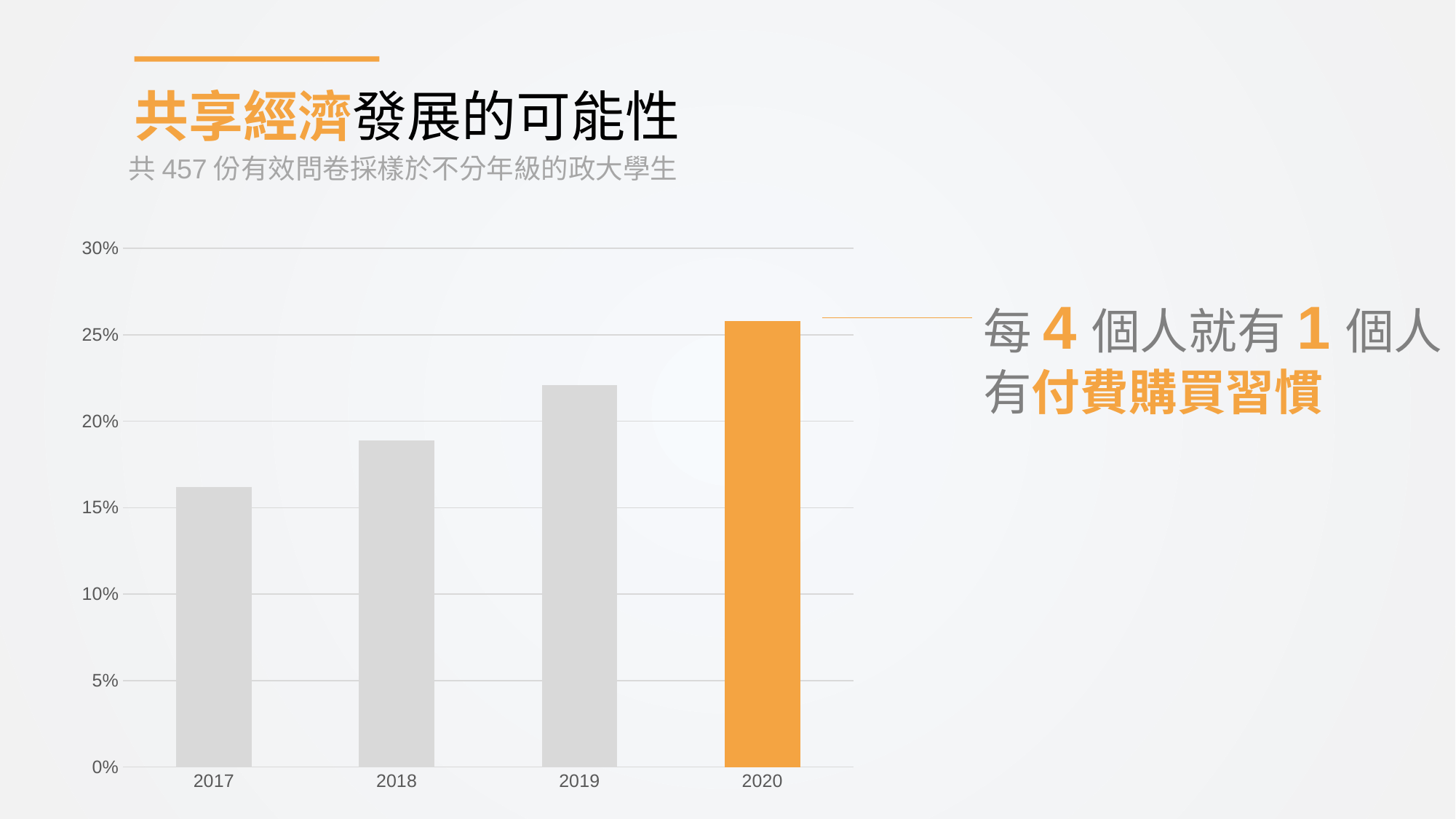

共享經濟發展的可能性
共457份有效問卷採樣於不分年級的政大學生

### Chart

| Category | 數列 1 |
|---|---|
| 2017 | 0.162 |
| 2018 | 0.189 |
| 2019 | 0.221 |
| 2020 | 0.258 |
每4個人就有1個人
有付費購買習慣